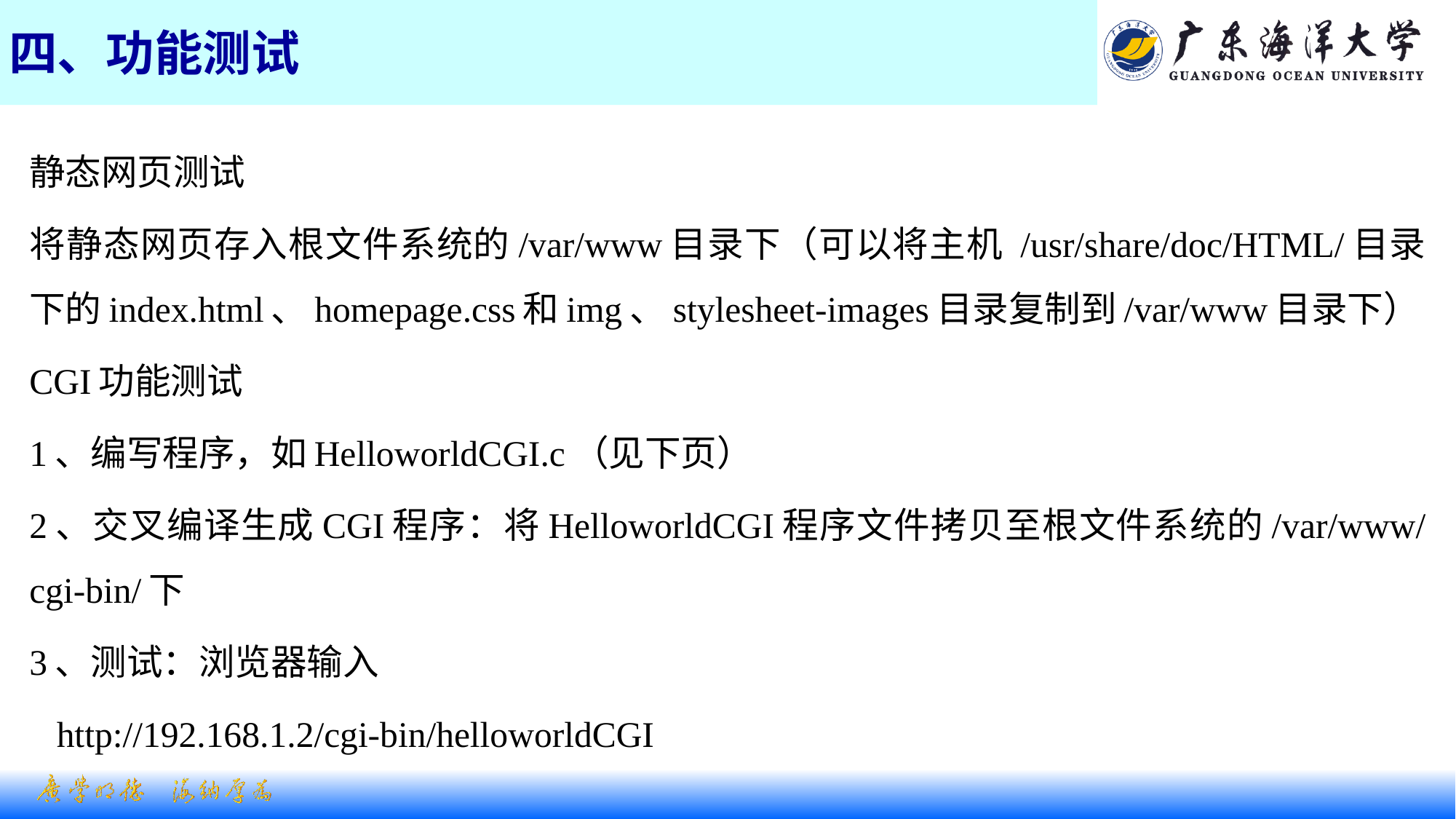

# 四、功能测试
静态网页测试
将静态网页存入根文件系统的/var/www目录下（可以将主机 /usr/share/doc/HTML/目录下的index.html、homepage.css和img、stylesheet-images目录复制到/var/www目录下）
CGI功能测试
1、编写程序，如HelloworldCGI.c（见下页）
2、交叉编译生成CGI程序：将HelloworldCGI程序文件拷贝至根文件系统的/var/www/cgi-bin/下
3、测试：浏览器输入
   http://192.168.1.2/cgi-bin/helloworldCGI